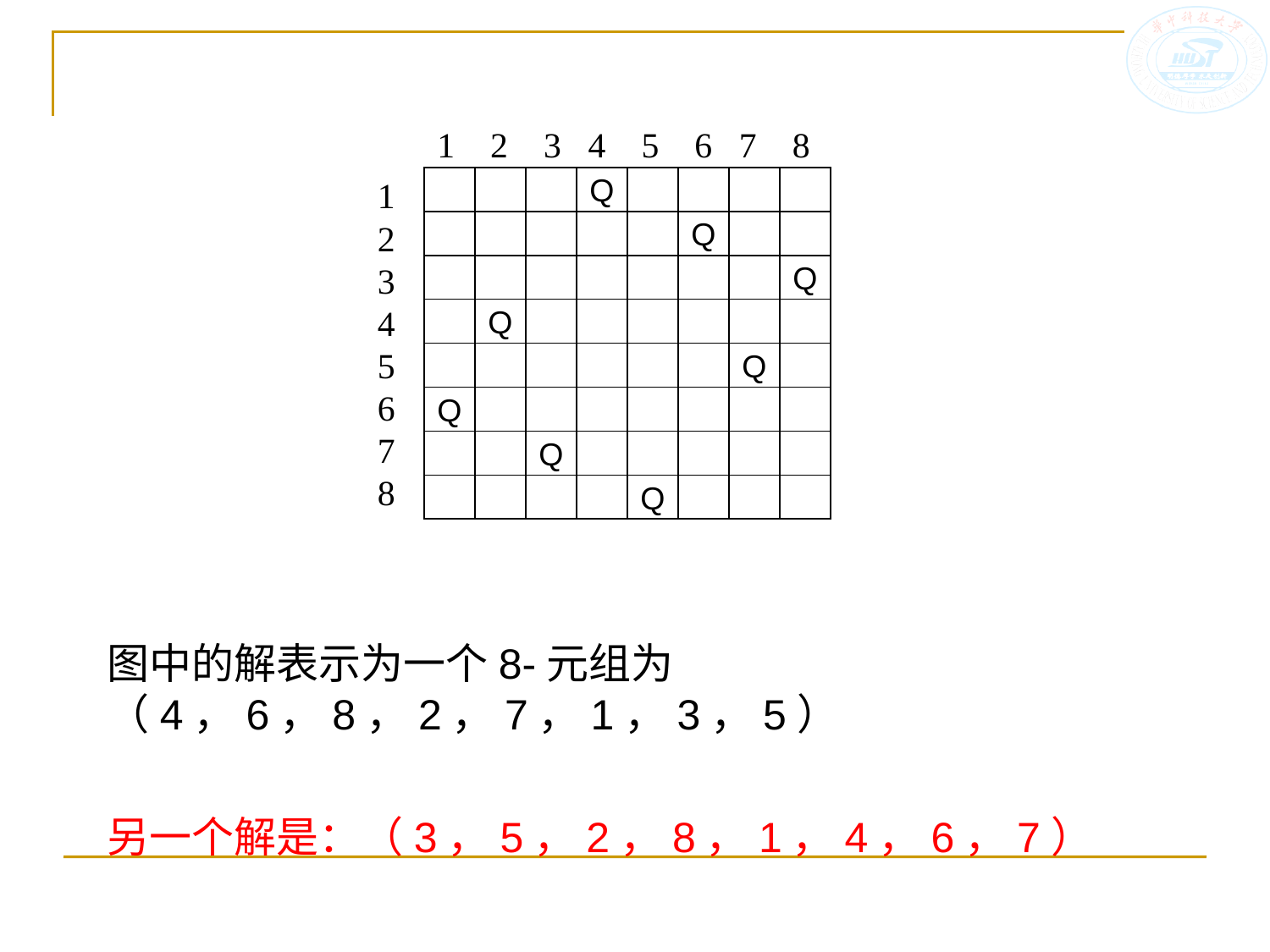

1    2    3   4    5    6   7    8
1
2
3
4
5
6
7
8

Q

Q

Q

Q

Q

Q

Q

Q

图中的解表示为一个8-元组为（4，6，8，2，7，1，3，5）
另一个解是：（3，5，2，8，1，4，6，7）